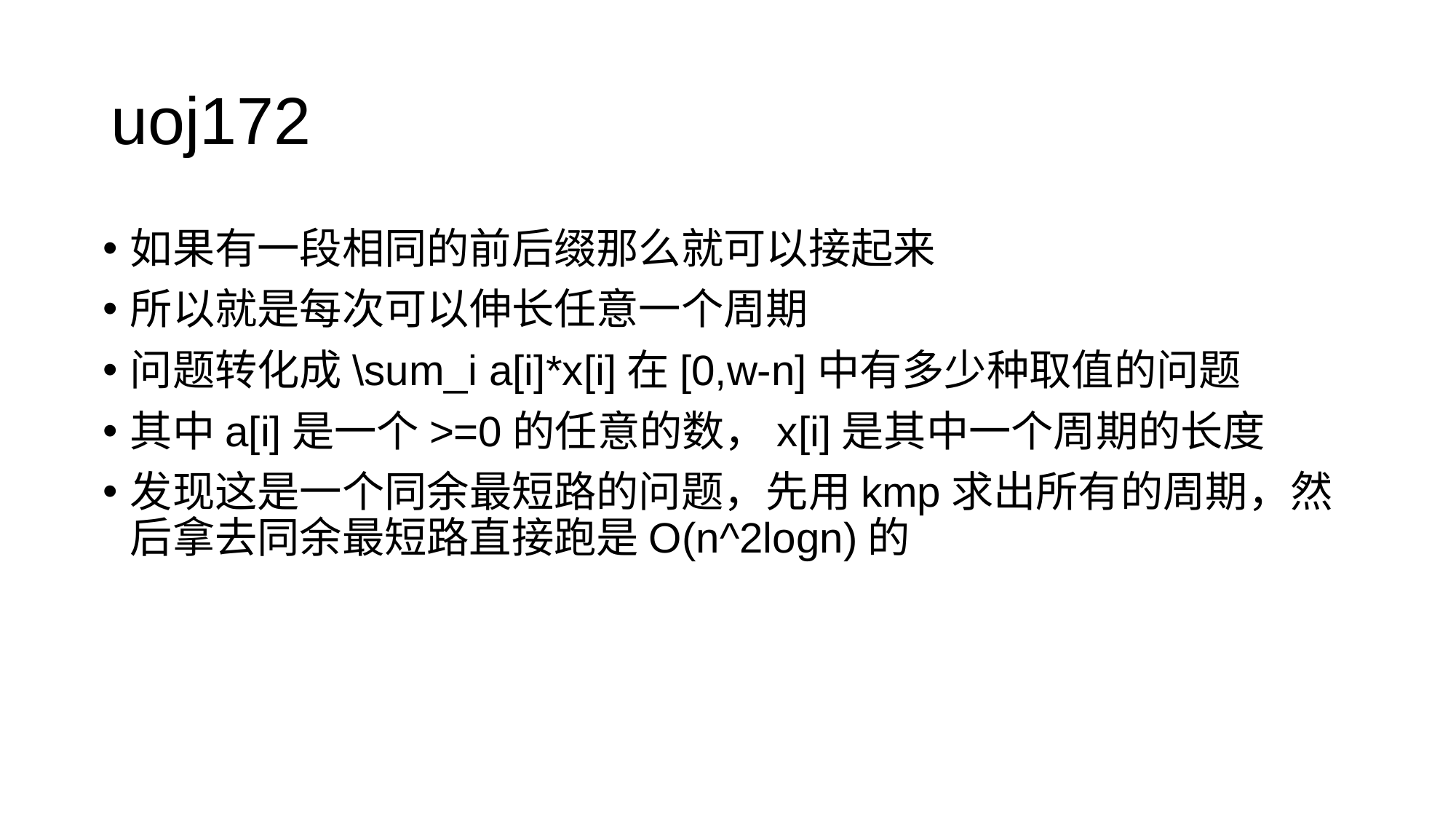

# uoj172
如果有一段相同的前后缀那么就可以接起来
所以就是每次可以伸长任意一个周期
问题转化成\sum_i a[i]*x[i]在[0,w-n]中有多少种取值的问题
其中a[i]是一个>=0的任意的数，x[i]是其中一个周期的长度
发现这是一个同余最短路的问题，先用kmp求出所有的周期，然后拿去同余最短路直接跑是O(n^2logn)的